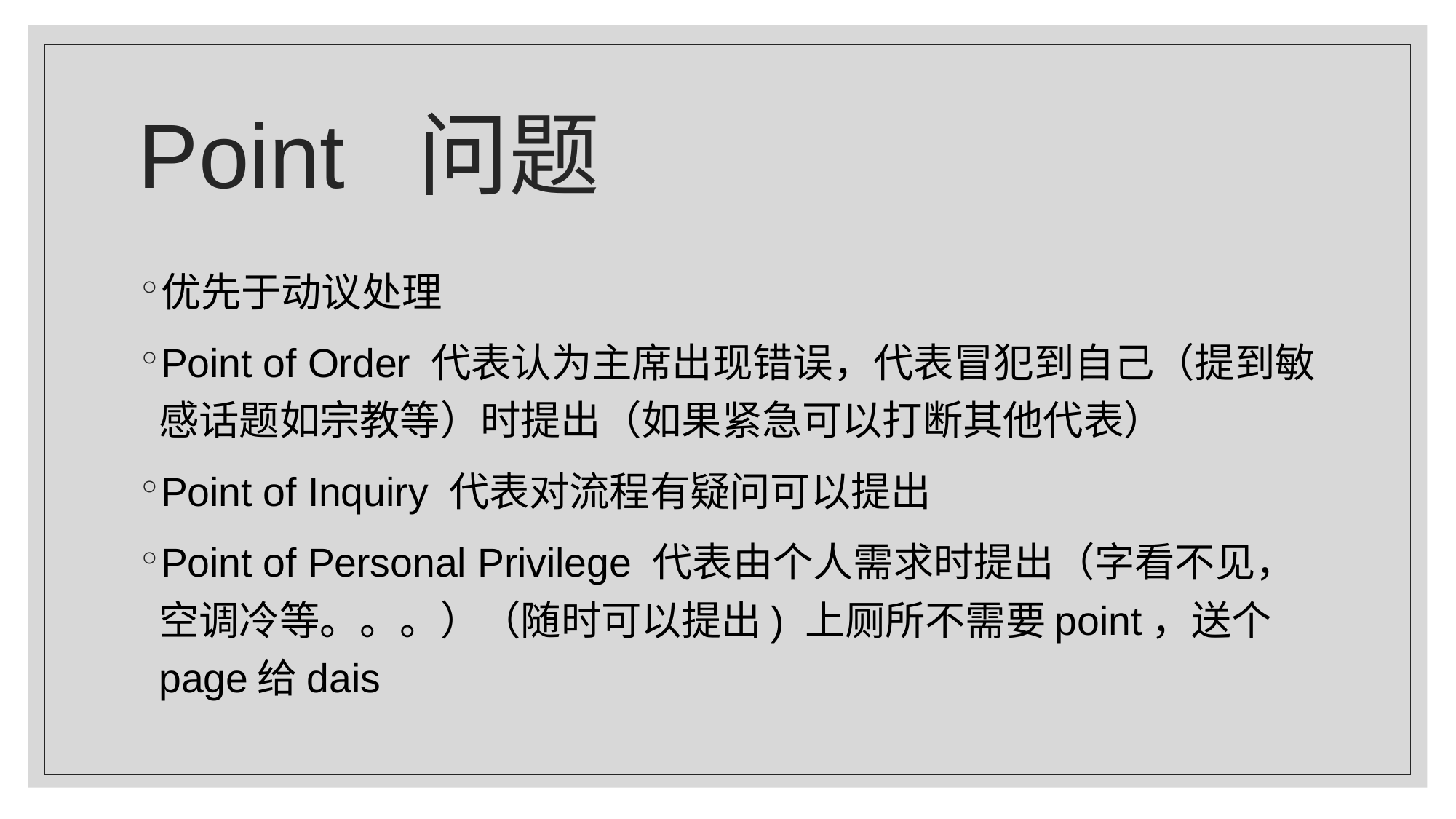

# Point  问题
优先于动议处理
Point of Order 代表认为主席出现错误，代表冒犯到自己（提到敏感话题如宗教等）时提出（如果紧急可以打断其他代表）
Point of Inquiry 代表对流程有疑问可以提出
Point of Personal Privilege 代表由个人需求时提出（字看不见，空调冷等。。。）（随时可以提出) 上厕所不需要point，送个page给dais